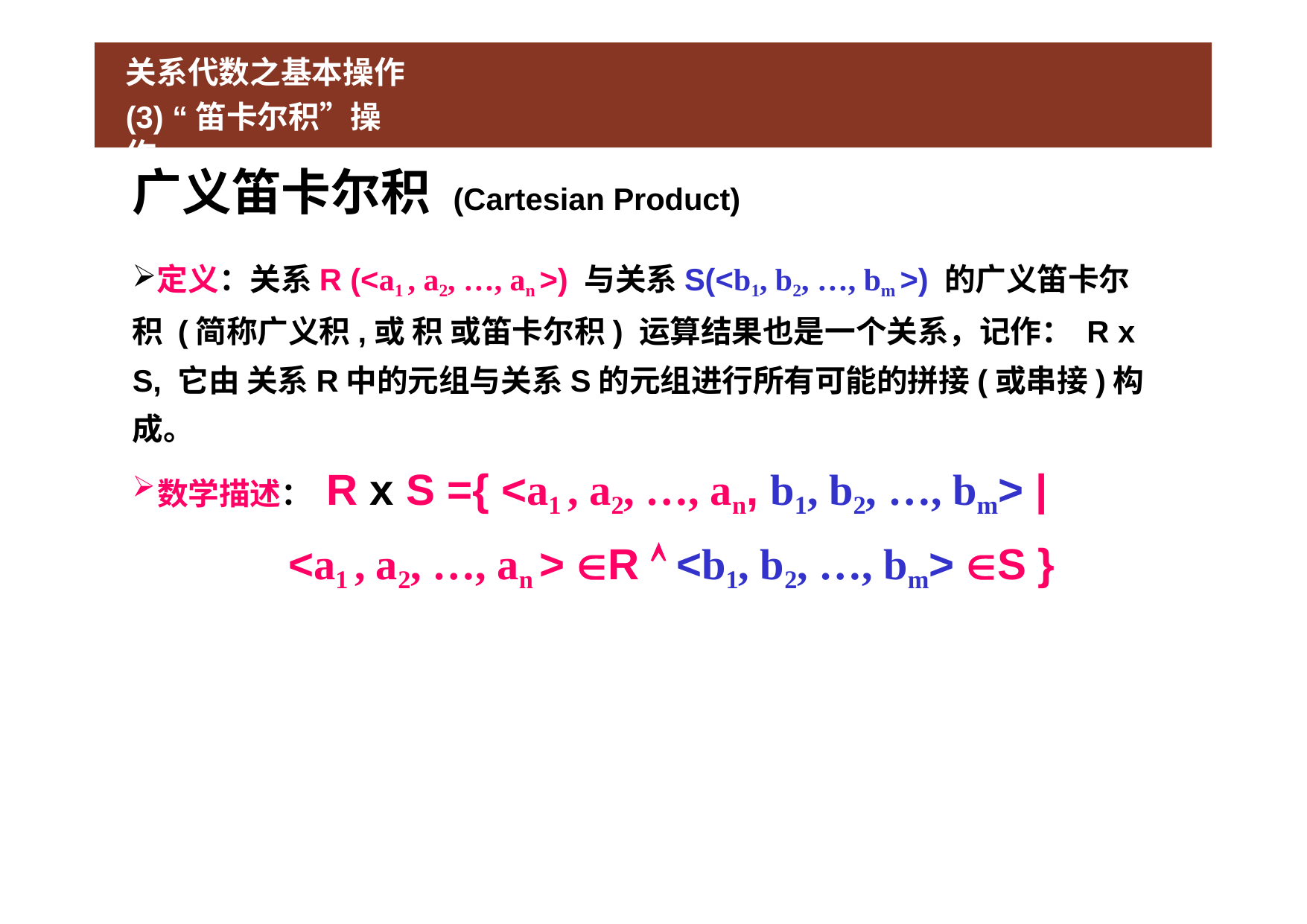

关系代数之基本操作
(3) “笛卡尔积”操作
广义笛卡尔积(Cartesian Product)
定义：关系R (<a1 , a2, …, an >) 与关系S(<b1, b2, …, bm >) 的广义笛卡尔积 (简称广义积,或 积 或笛卡尔积) 运算结果也是一个关系，记作： R x S, 它由 关系R中的元组与关系S的元组进行所有可能的拼接(或串接)构成。
数学描述： R x S ={ <a1 , a2, …, an, b1, b2, …, bm> |
<a1 , a2, …, an > ∈R ∧ <b1, b2, …, bm> ∈S }